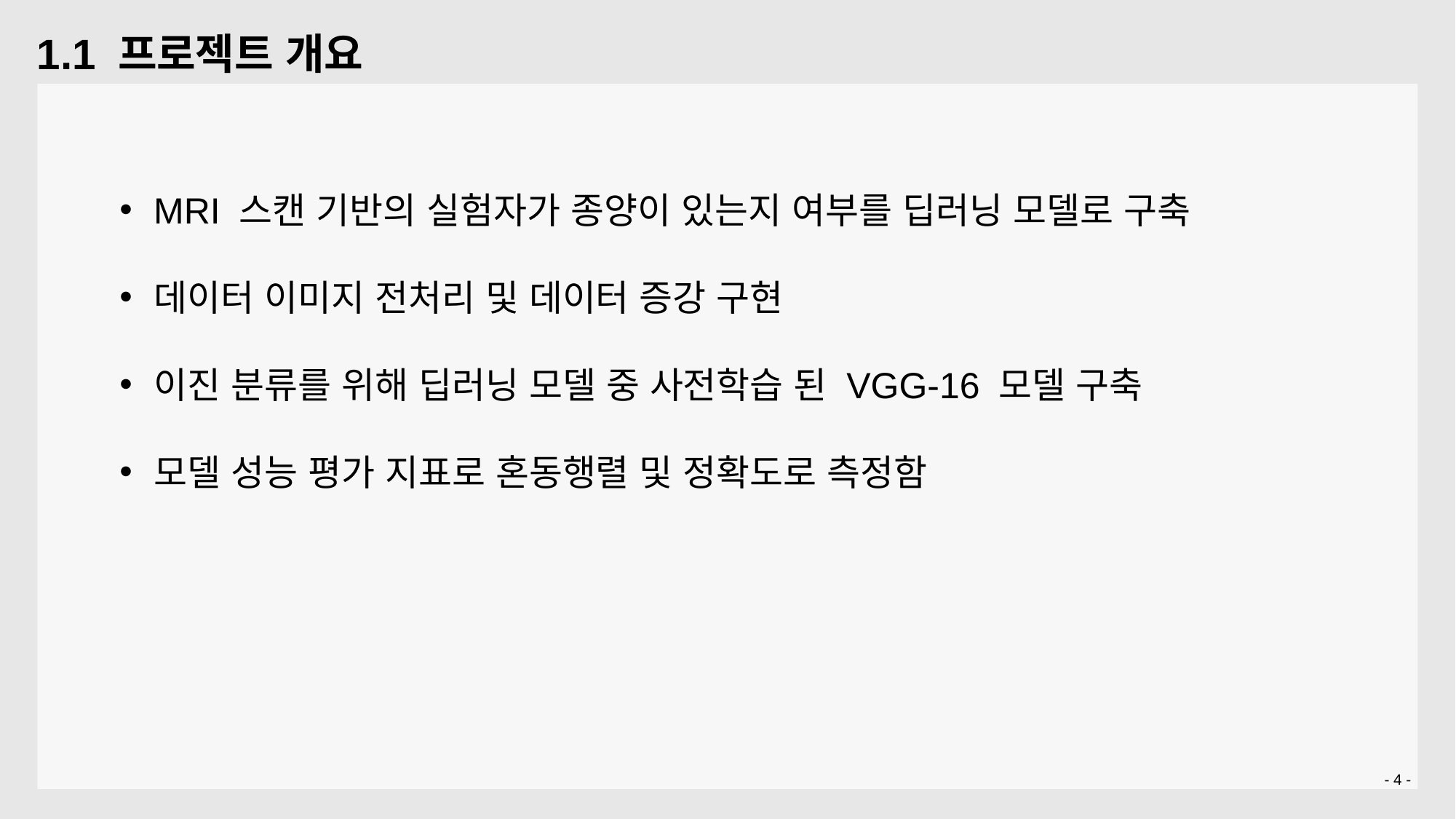

1.1 프로젝트 개요
MRI 스캔 기반의 실험자가 종양이 있는지 여부를 딥러닝 모델로 구축
데이터 이미지 전처리 및 데이터 증강 구현
이진 분류를 위해 딥러닝 모델 중 사전학습 된 VGG-16 모델 구축
모델 성능 평가 지표로 혼동행렬 및 정확도로 측정함
- 4 -